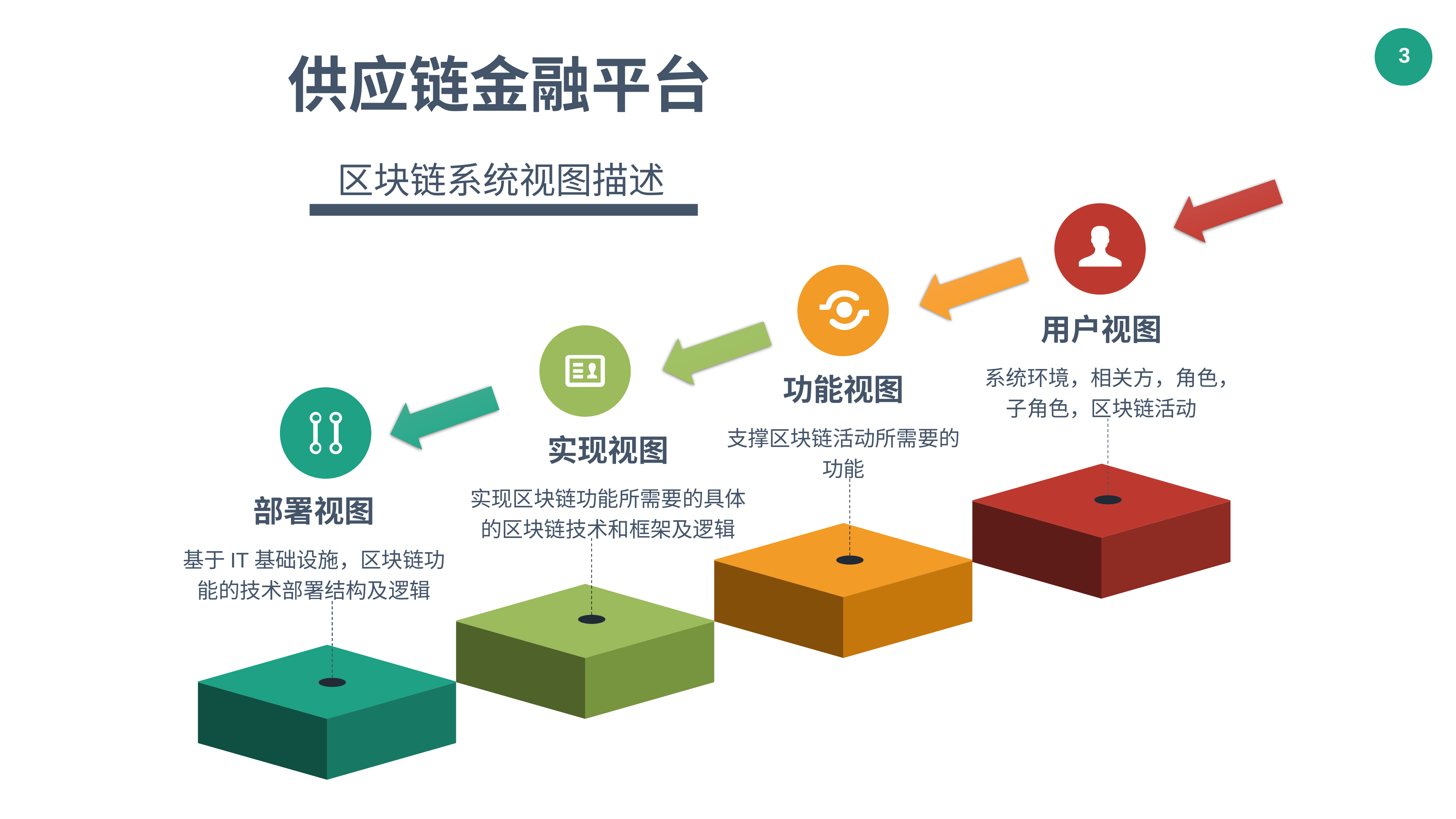

供应链金融平台
区块链系统视图描述

用户视图
系统环境，相关方，角色，子角色，区块链活动

功能视图
支撑区块链活动所需要的功能

实现视图
实现区块链功能所需要的具体的区块链技术和框架及逻辑

部署视图
基于IT基础设施，区块链功能的技术部署结构及逻辑